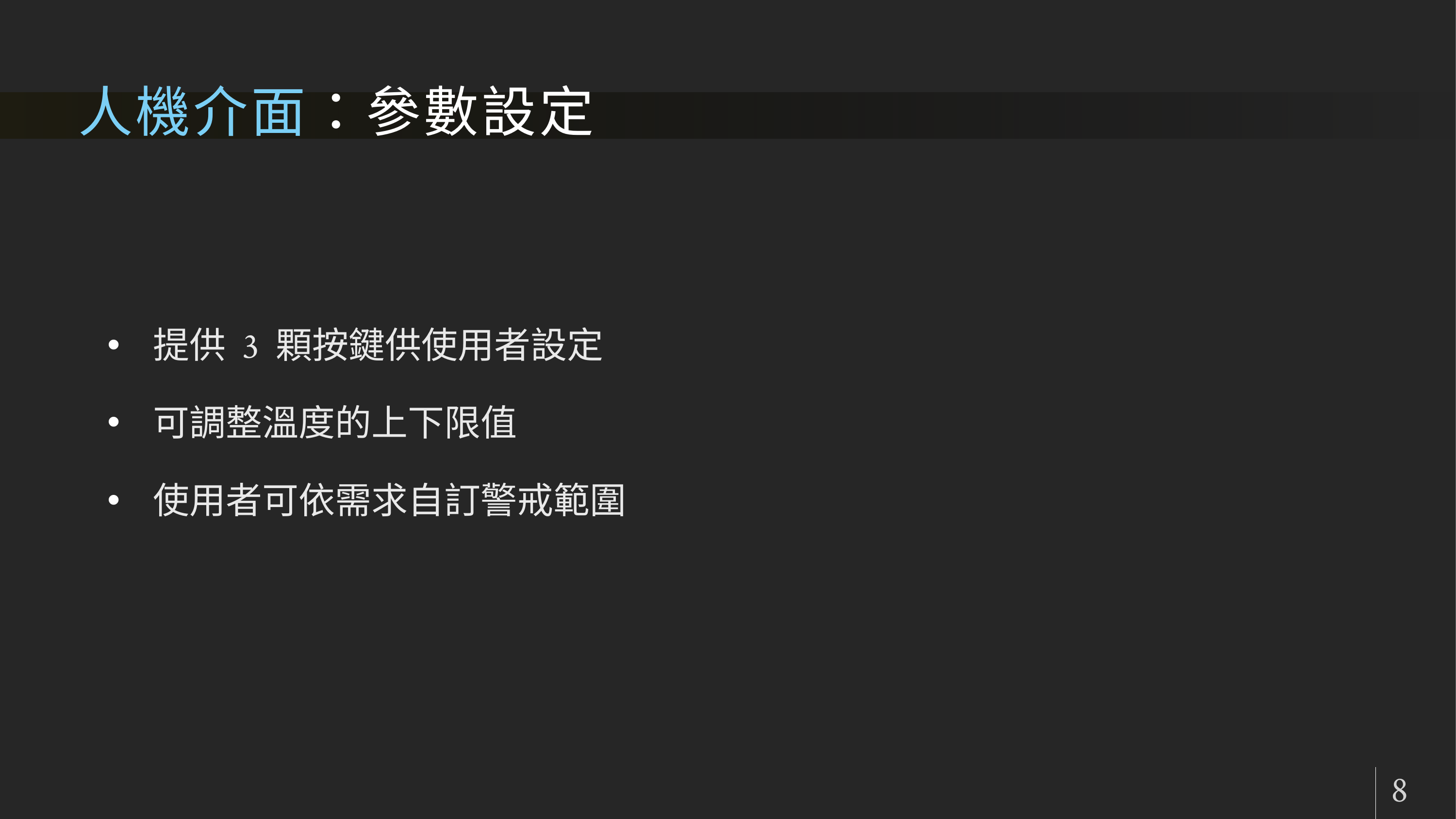

# 人機介面：參數設定
提供 3 顆按鍵供使用者設定
可調整溫度的上下限值
使用者可依需求自訂警戒範圍

8